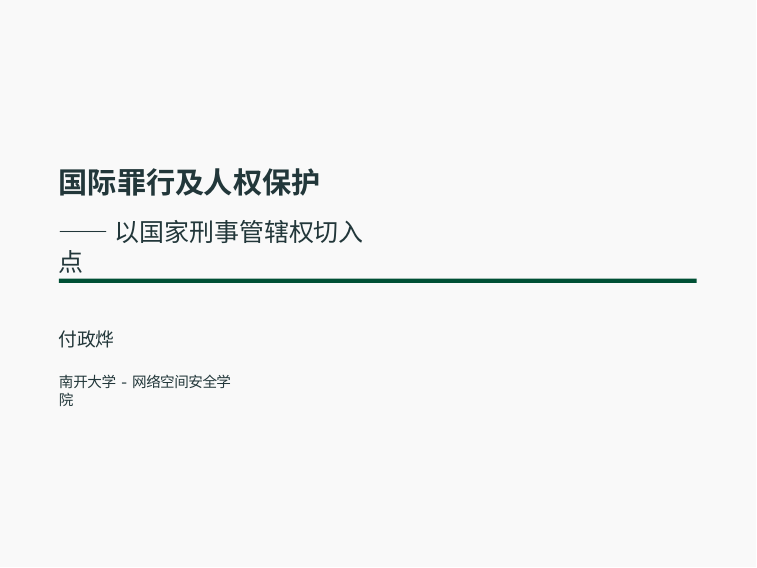

国际罪行及人权保护
——以国家刑事管辖权切入点

付政烨
南开大学-网络空间安全学院